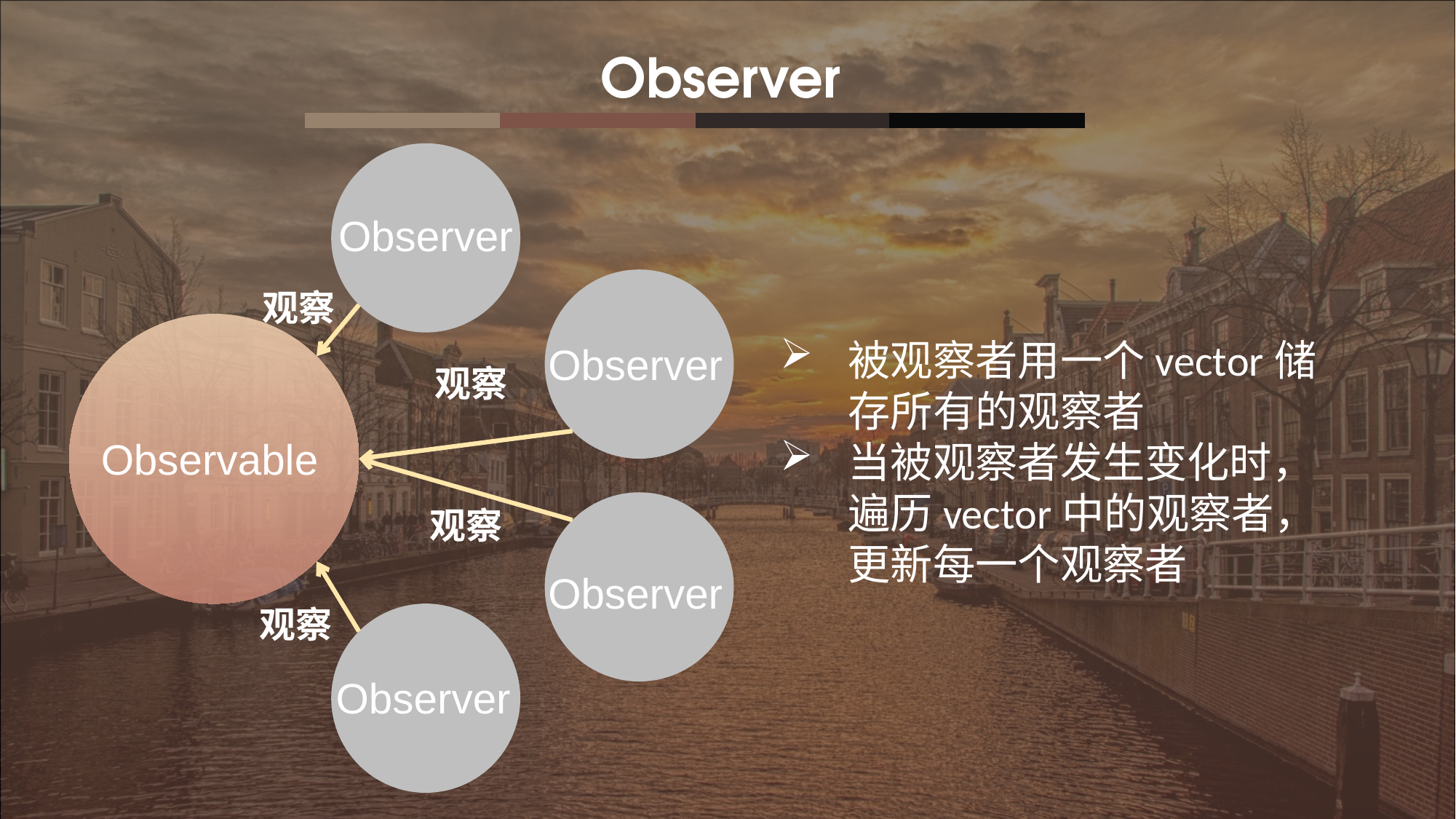

Observer

Observer

观察

被观察者用一个vector储存所有的观察者
当被观察者发生变化时，遍历vector中的观察者，更新每一个观察者
Observer
观察
Observable

观察
Observer
观察

Observer